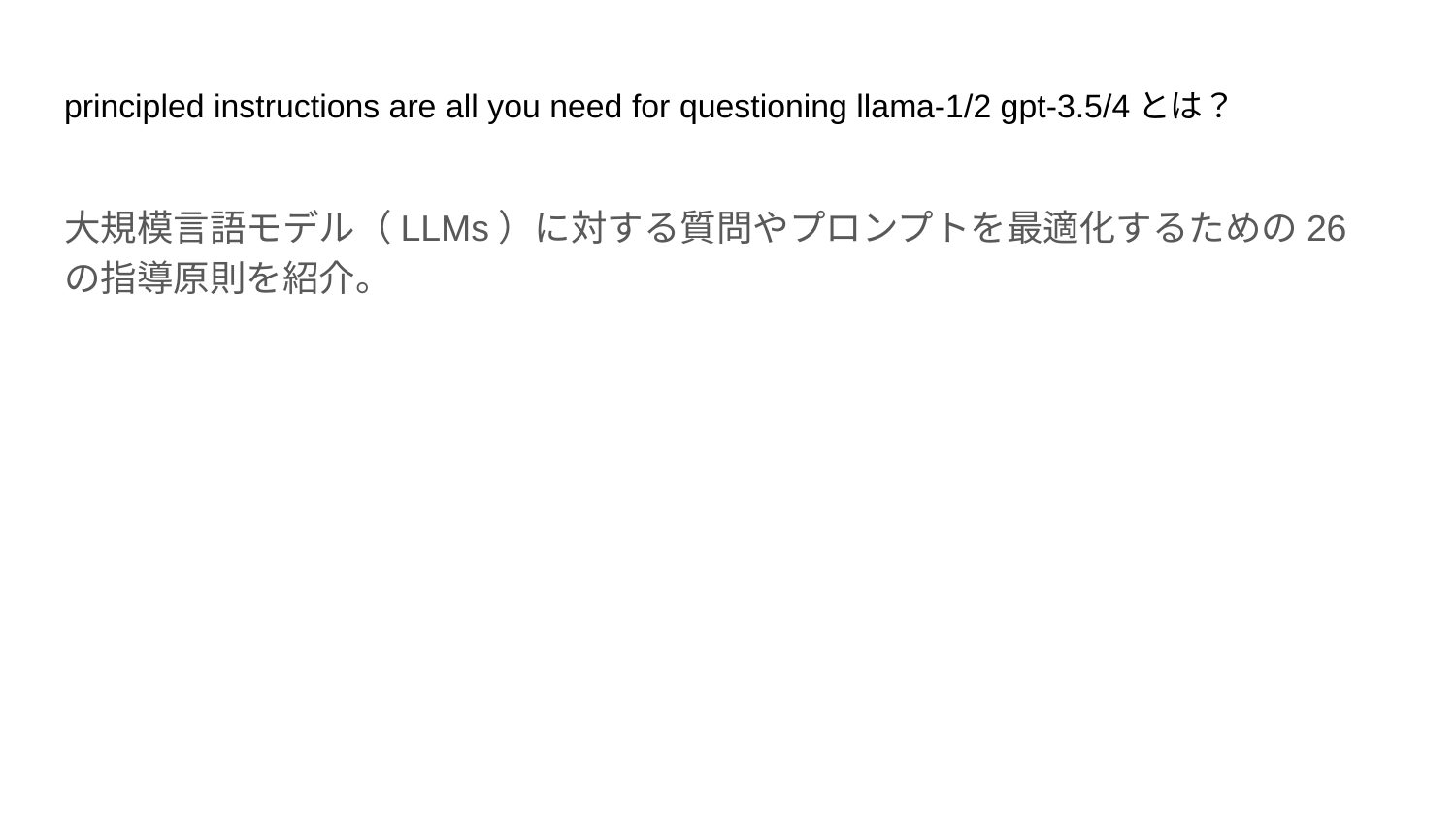

# principled instructions are all you need for questioning llama-1/2 gpt-3.5/4とは？
大規模言語モデル（LLMs）に対する質問やプロンプトを最適化するための26の指導原則を紹介。